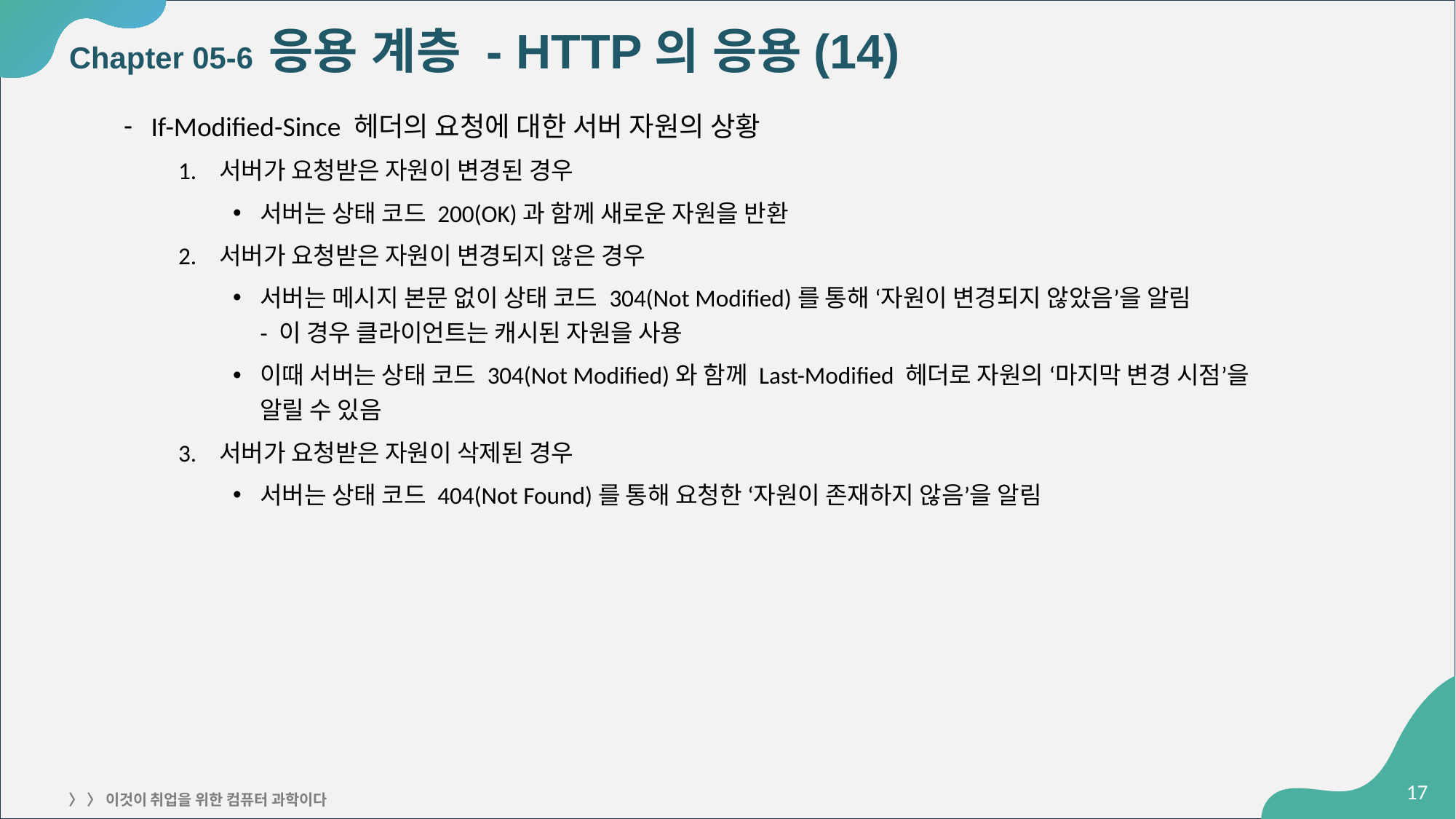

# Chapter 05-6 응용 계층 - HTTP의 응용(14)
If-Modified-Since 헤더의 요청에 대한 서버 자원의 상황
서버가 요청받은 자원이 변경된 경우
서버는 상태 코드 200(OK)과 함께 새로운 자원을 반환
서버가 요청받은 자원이 변경되지 않은 경우
서버는 메시지 본문 없이 상태 코드 304(Not Modified)를 통해 ‘자원이 변경되지 않았음’을 알림
- 이 경우 클라이언트는 캐시된 자원을 사용
이때 서버는 상태 코드 304(Not Modified)와 함께 Last-Modified 헤더로 자원의 ‘마지막 변경 시점’을
알릴 수 있음
서버가 요청받은 자원이 삭제된 경우
서버는 상태 코드 404(Not Found)를 통해 요청한 ‘자원이 존재하지 않음’을 알림

17
〉 〉 이것이 취업을 위한 컴퓨터 과학이다